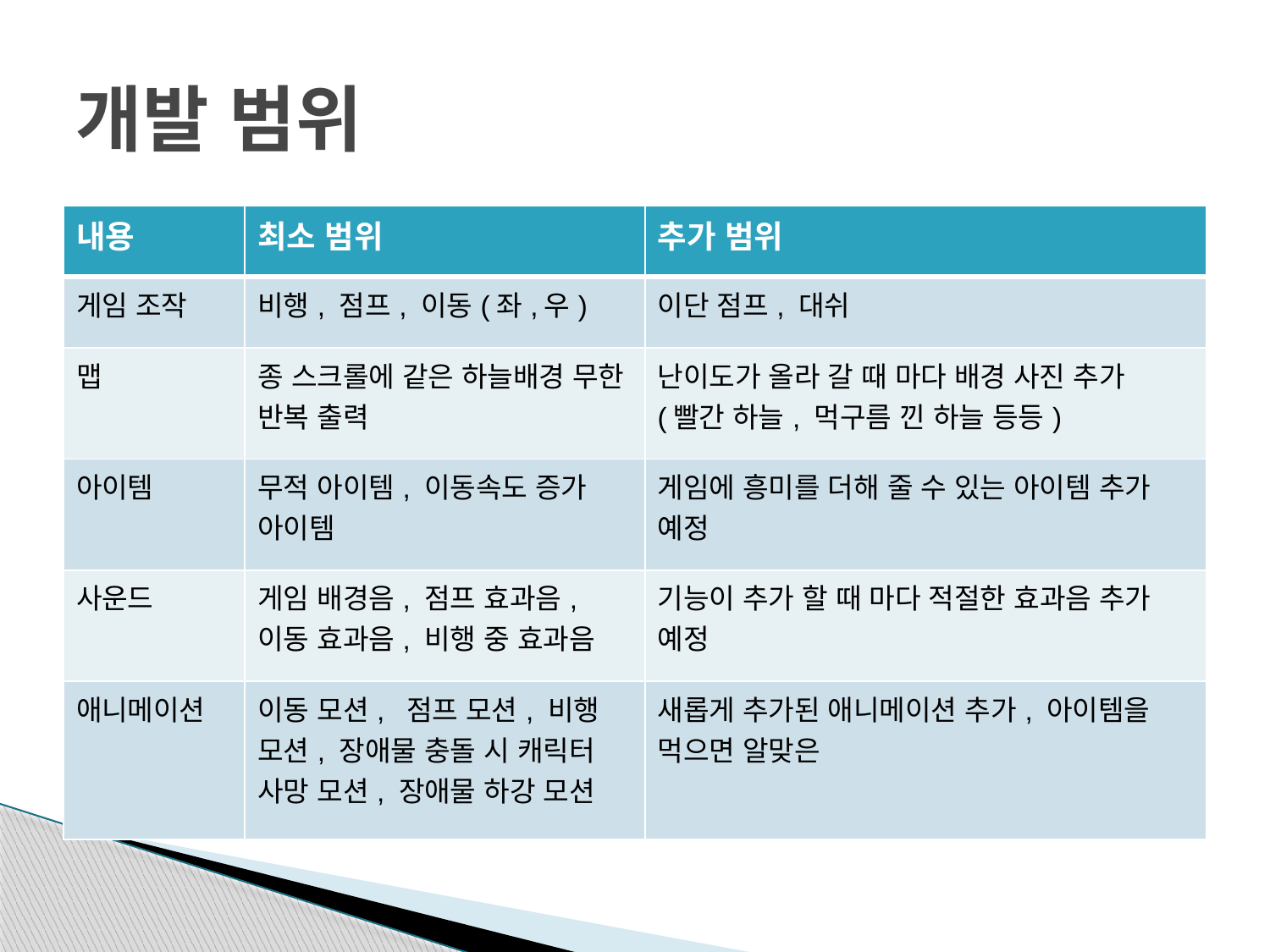

# 개발 범위
| 내용 | 최소 범위 | 추가 범위 |
| --- | --- | --- |
| 게임 조작 | 비행, 점프, 이동(좌,우) | 이단 점프, 대쉬 |
| 맵 | 종 스크롤에 같은 하늘배경 무한 반복 출력 | 난이도가 올라 갈 때 마다 배경 사진 추가 (빨간 하늘, 먹구름 낀 하늘 등등) |
| 아이템 | 무적 아이템, 이동속도 증가 아이템 | 게임에 흥미를 더해 줄 수 있는 아이템 추가 예정 |
| 사운드 | 게임 배경음, 점프 효과음, 이동 효과음, 비행 중 효과음 | 기능이 추가 할 때 마다 적절한 효과음 추가 예정 |
| 애니메이션 | 이동 모션, 점프 모션, 비행 모션, 장애물 충돌 시 캐릭터 사망 모션, 장애물 하강 모션 | 새롭게 추가된 애니메이션 추가, 아이템을 먹으면 알맞은 |